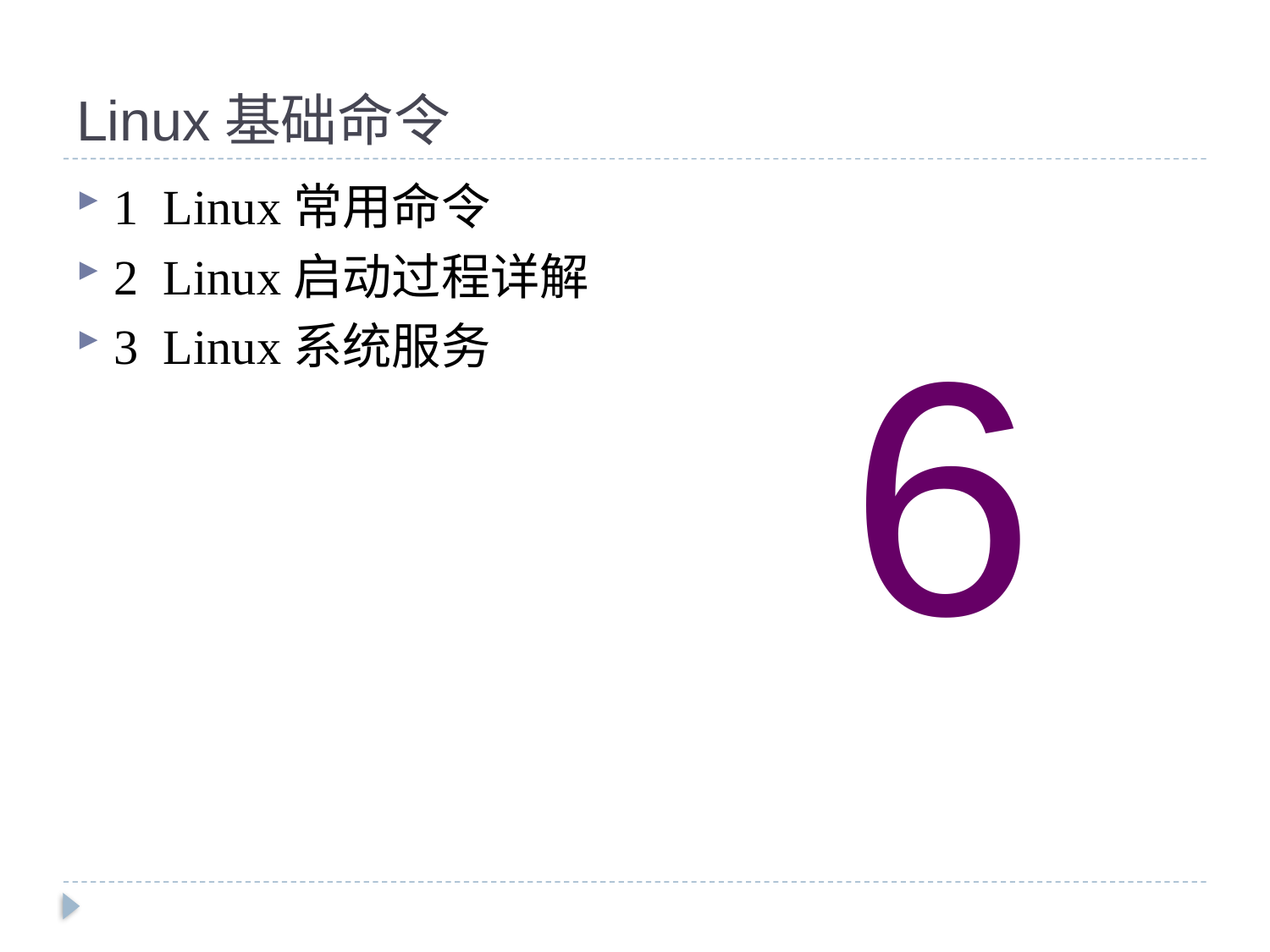

# Linux基础命令
1  Linux常用命令
2  Linux启动过程详解
3  Linux系统服务
6